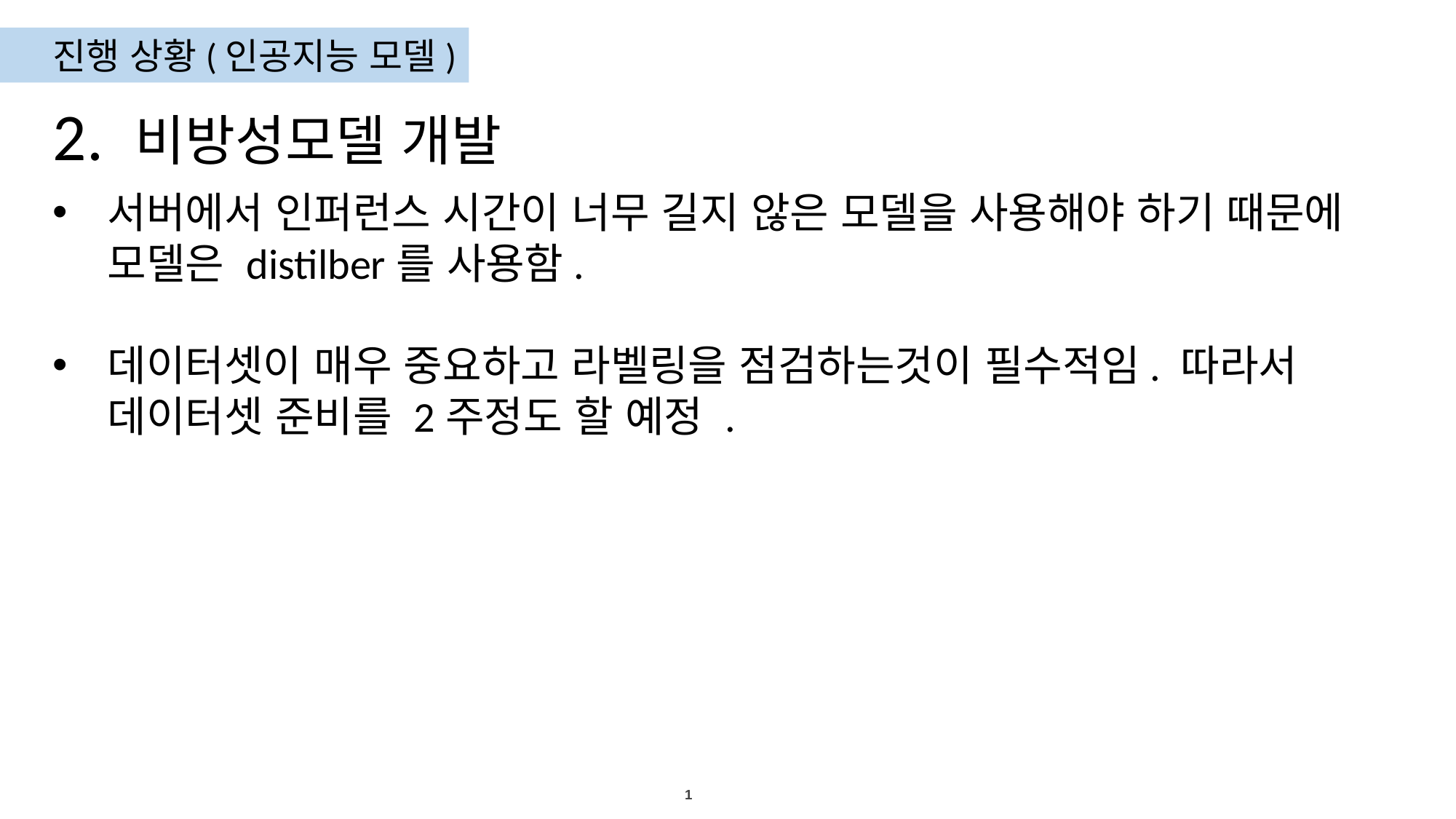

진행 상황(인공지능 모델)
2. 비방성모델 개발
서버에서 인퍼런스 시간이 너무 길지 않은 모델을 사용해야 하기 때문에 모델은 distilber를 사용함.

데이터셋이 매우 중요하고 라벨링을 점검하는것이 필수적임. 따라서 데이터셋 준비를 2주정도 할 예정 .

1